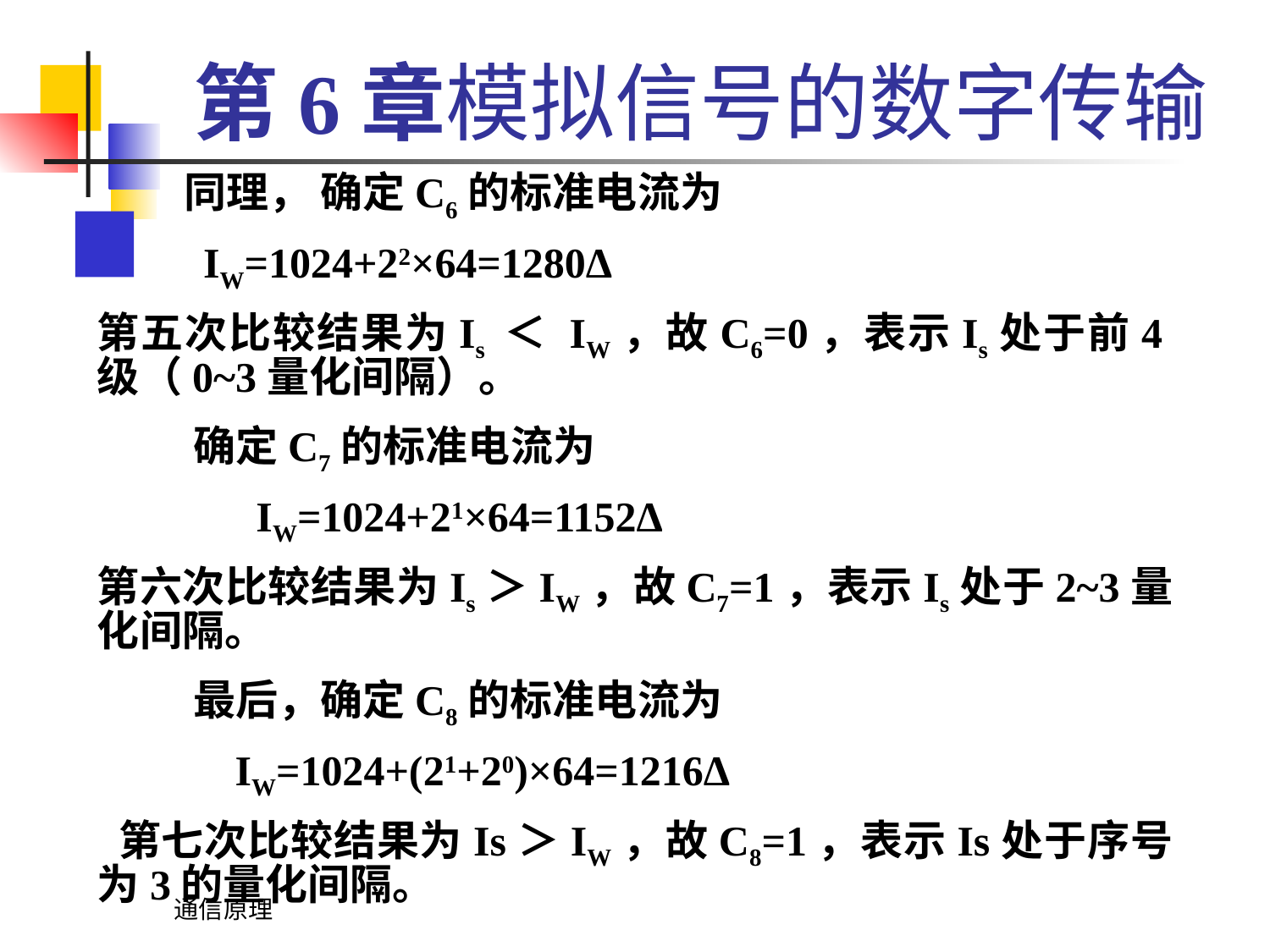

# 第6章模拟信号的数字传输
        同理， 确定C6的标准电流为
          IW=1024+22×64=1280Δ
第五次比较结果为Is ＜ IW，故C6=0，表示Is处于前4级（0~3量化间隔）。
         确定C7的标准电流为
               IW=1024+21×64=1152Δ
第六次比较结果为Is＞IW，故C7=1，表示Is处于2~3量化间隔。
         最后，确定C8的标准电流为
             IW=1024+(21+20)×64=1216Δ
 第七次比较结果为Is＞IW，故C8=1，表示Is处于序号为3的量化间隔。
通信原理